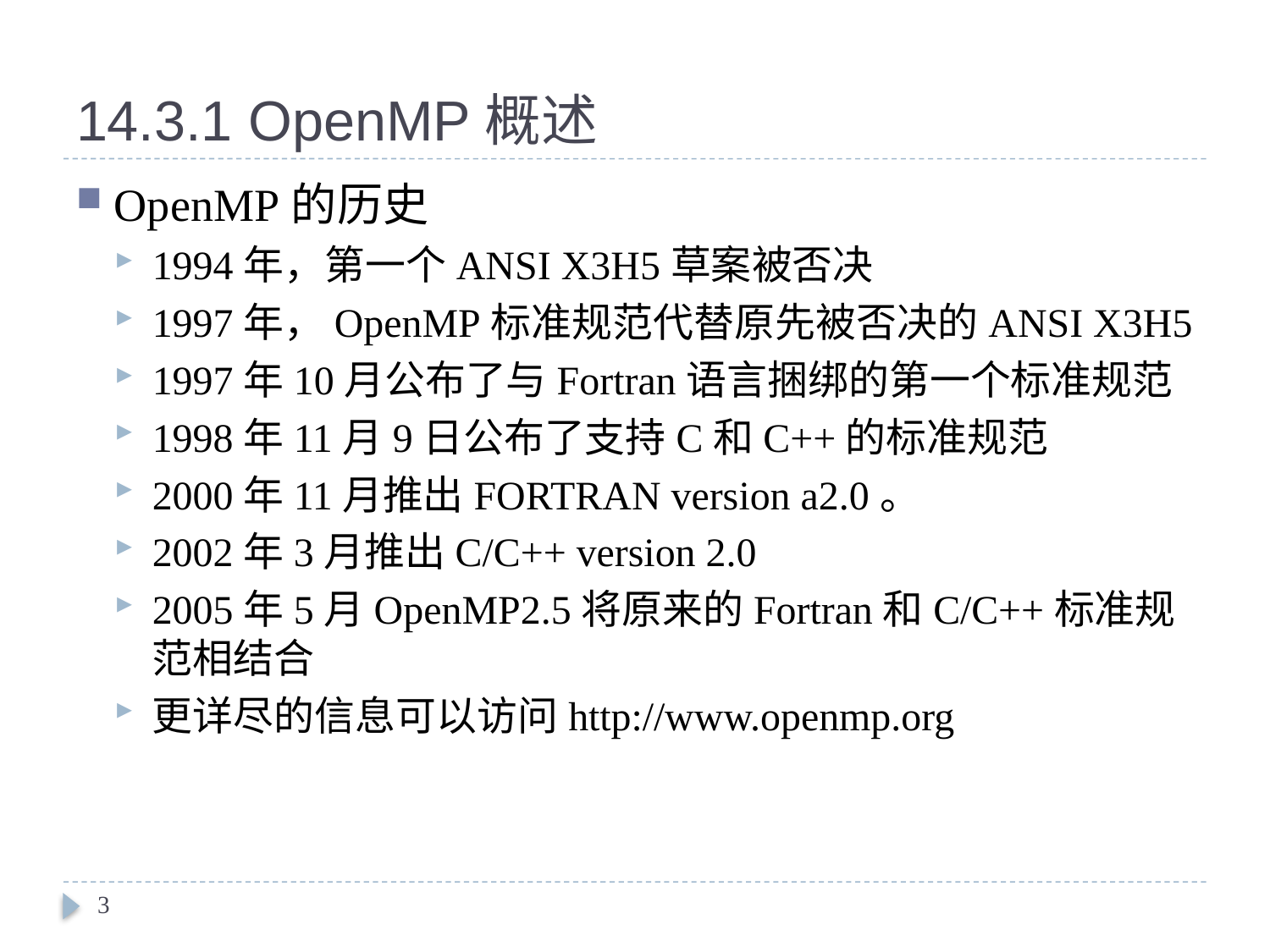

# 14.3.1 OpenMP概述
OpenMP的历史
1994年，第一个ANSI X3H5草案被否决
1997年，OpenMP标准规范代替原先被否决的ANSI X3H5
1997年10月公布了与Fortran语言捆绑的第一个标准规范
1998年11月9日公布了支持C和C++的标准规范
2000年11月推出FORTRAN version a2.0。
2002年3月推出C/C++ version 2.0
2005年5月OpenMP2.5将原来的Fortran和C/C++标准规范相结合
更详尽的信息可以访问http://www.openmp.org
3